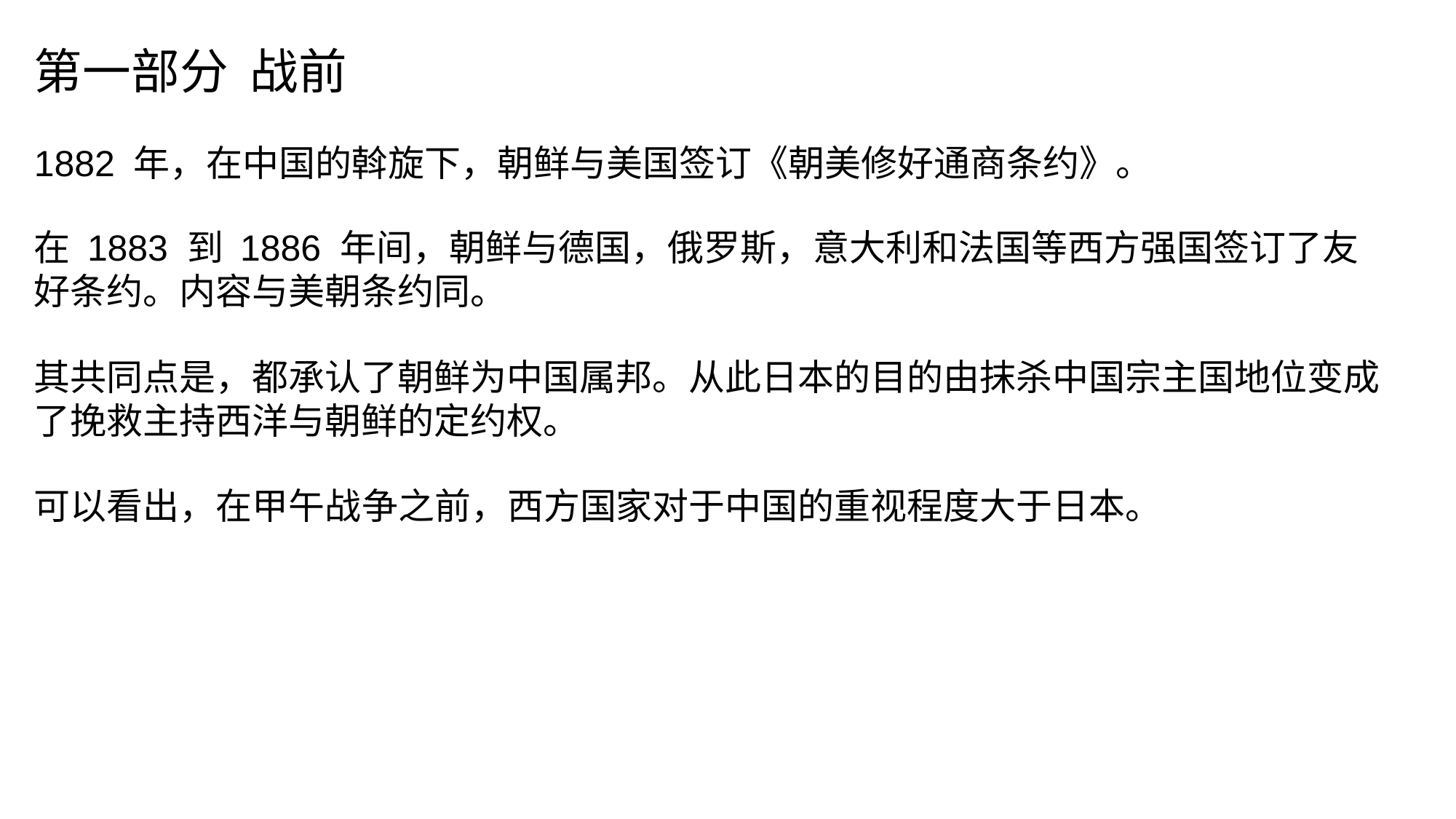

第一部分  战前
1882 年，在中国的斡旋下，朝鲜与美国签订《朝美修好通商条约》。
在 1883 到 1886 年间，朝鲜与德国，俄罗斯，意大利和法国等西方强国签订了友好条约。内容与美朝条约同。
其共同点是，都承认了朝鲜为中国属邦。从此日本的目的由抹杀中国宗主国地位变成了挽救主持西洋与朝鲜的定约权。
可以看出，在甲午战争之前，西方国家对于中国的重视程度大于日本。